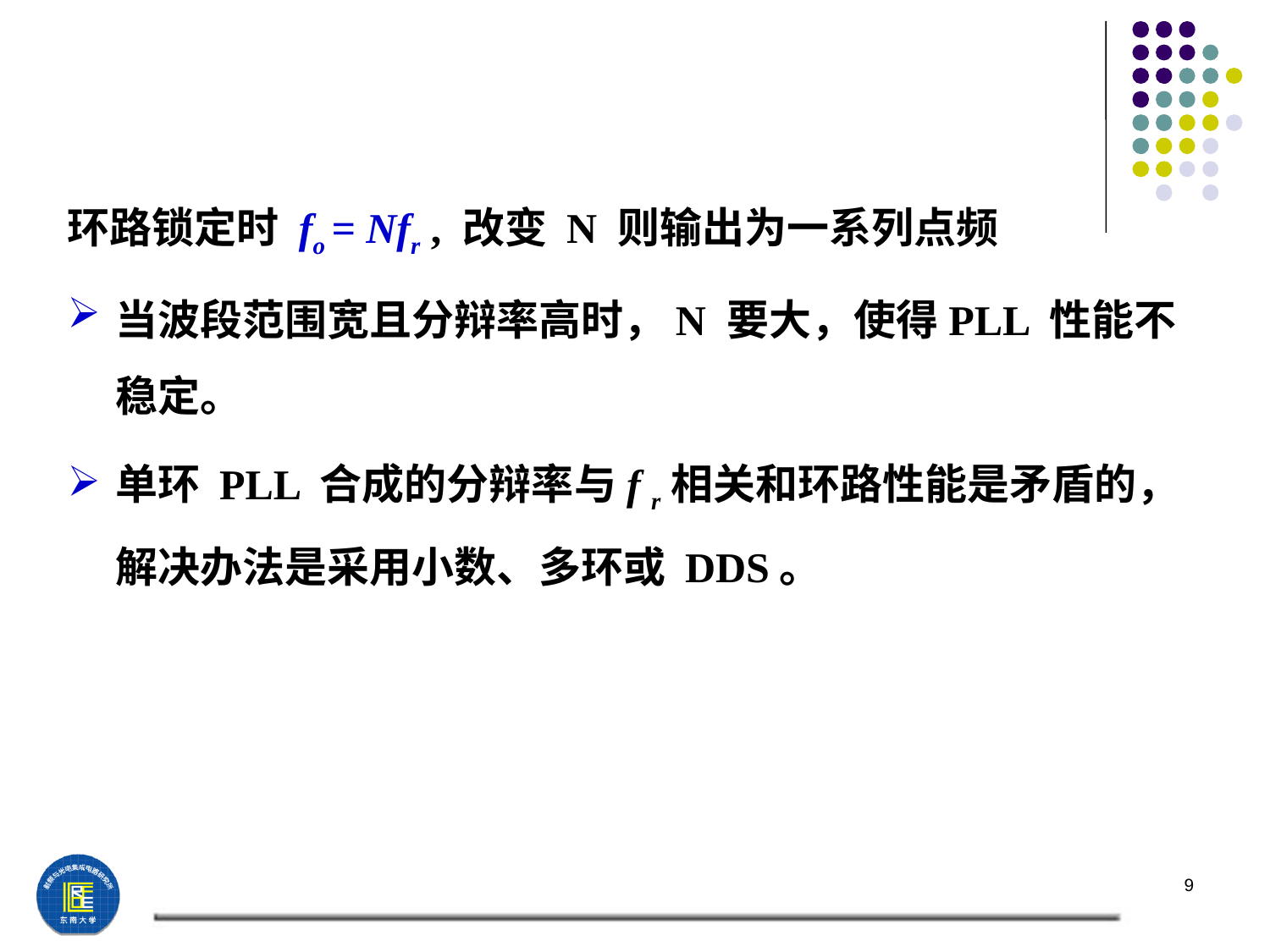

环路锁定时 fo = Nfr , 改变 N 则输出为一系列点频
当波段范围宽且分辩率高时，N 要大，使得PLL 性能不稳定。
单环 PLL 合成的分辩率与f r相关和环路性能是矛盾的，解决办法是采用小数、多环或 DDS。

9